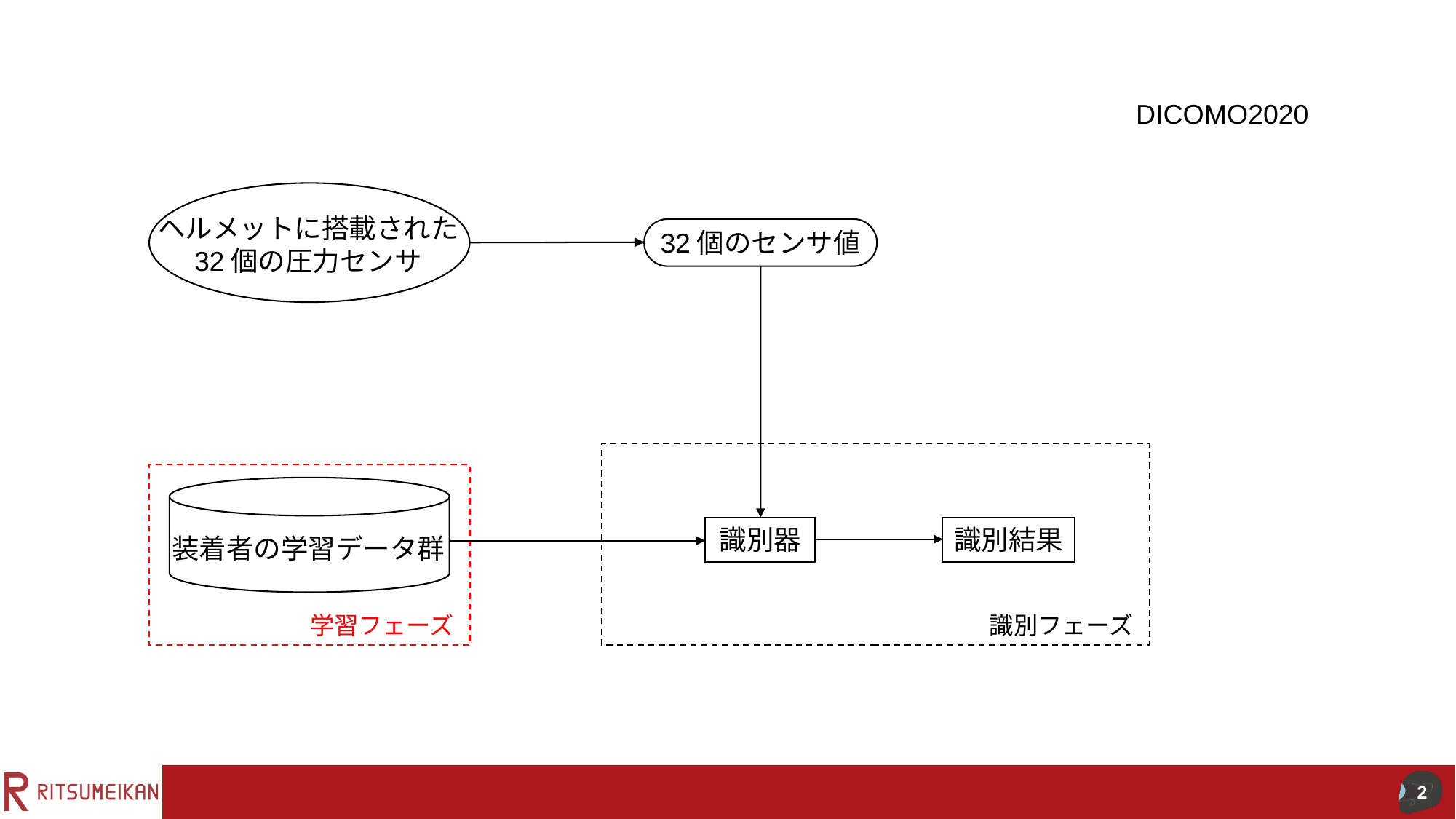

DICOMO2020

ヘルメットに搭載された
32個の圧力センサ

32個のセンサ値

識別結果
識別器
装着者の学習データ群
学習フェーズ
識別フェーズ
2